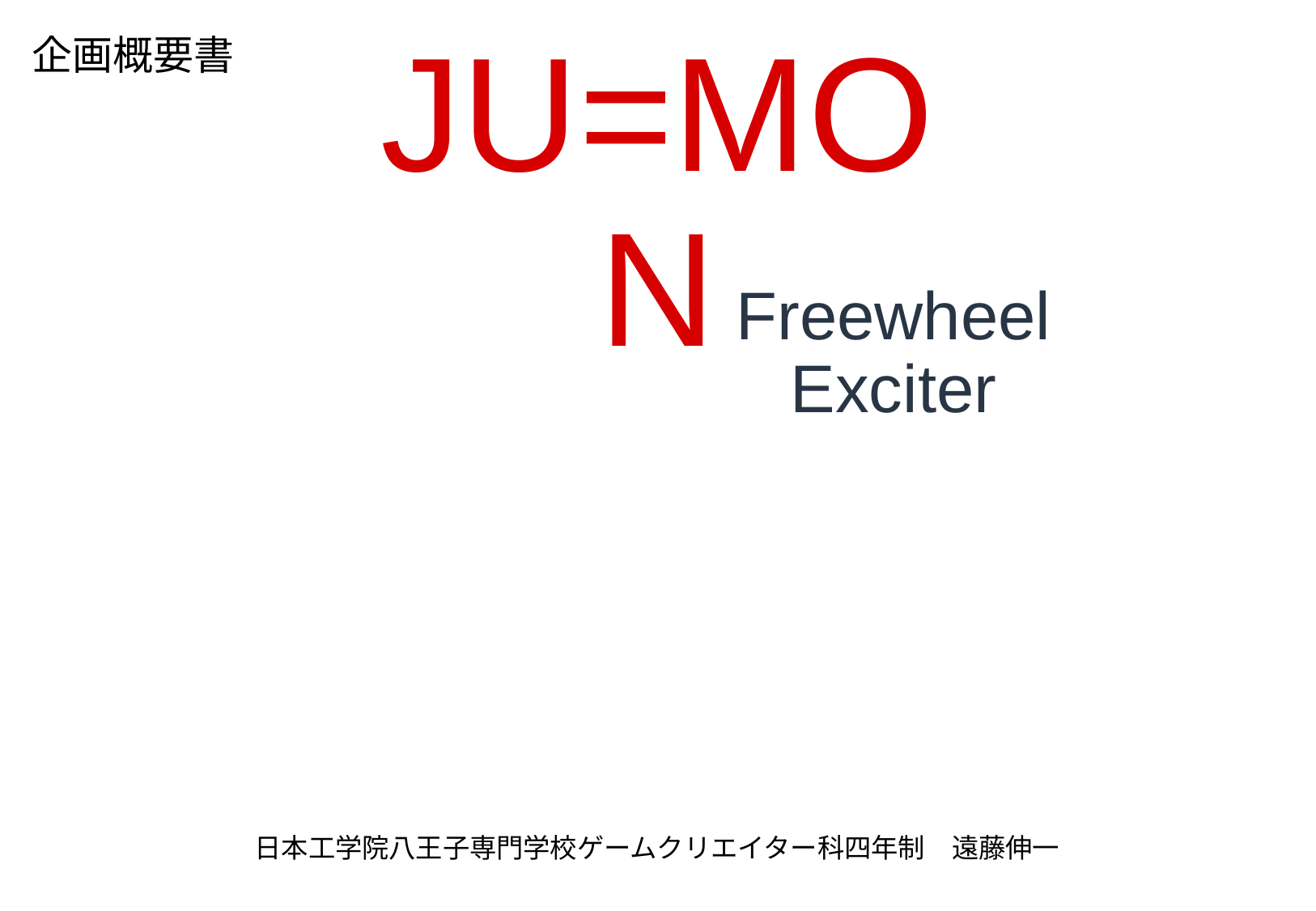

企画概要書
# JU=MON
Freewheel Exciter
日本工学院八王子専門学校ゲームクリエイター科四年制　遠藤伸一